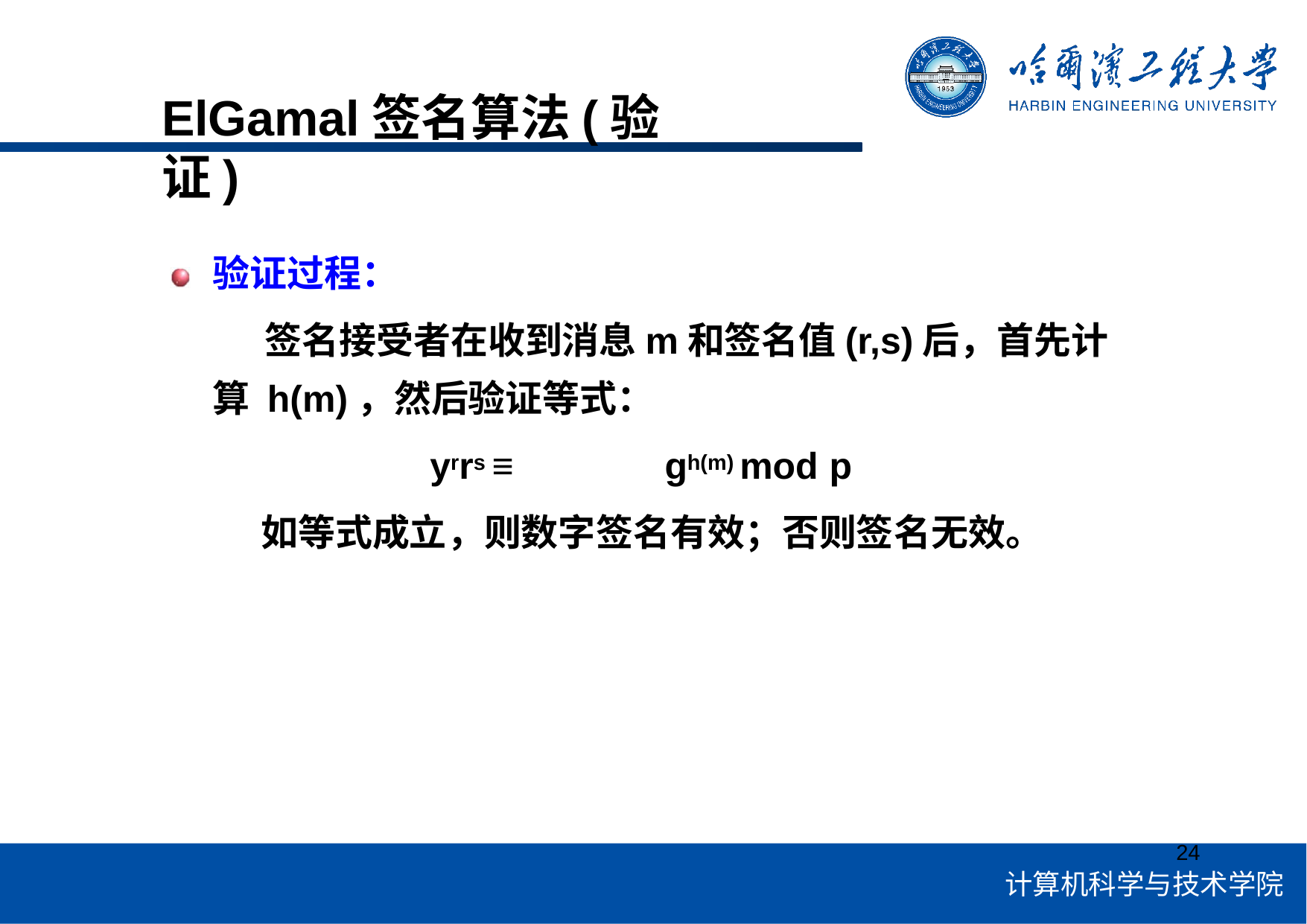

# ElGamal签名算法(验证)
验证过程：
签名接受者在收到消息m和签名值(r,s)后，首先计算 h(m)，然后验证等式：
yrrs ≡	gh(m) mod p
如等式成立，则数字签名有效；否则签名无效。

24